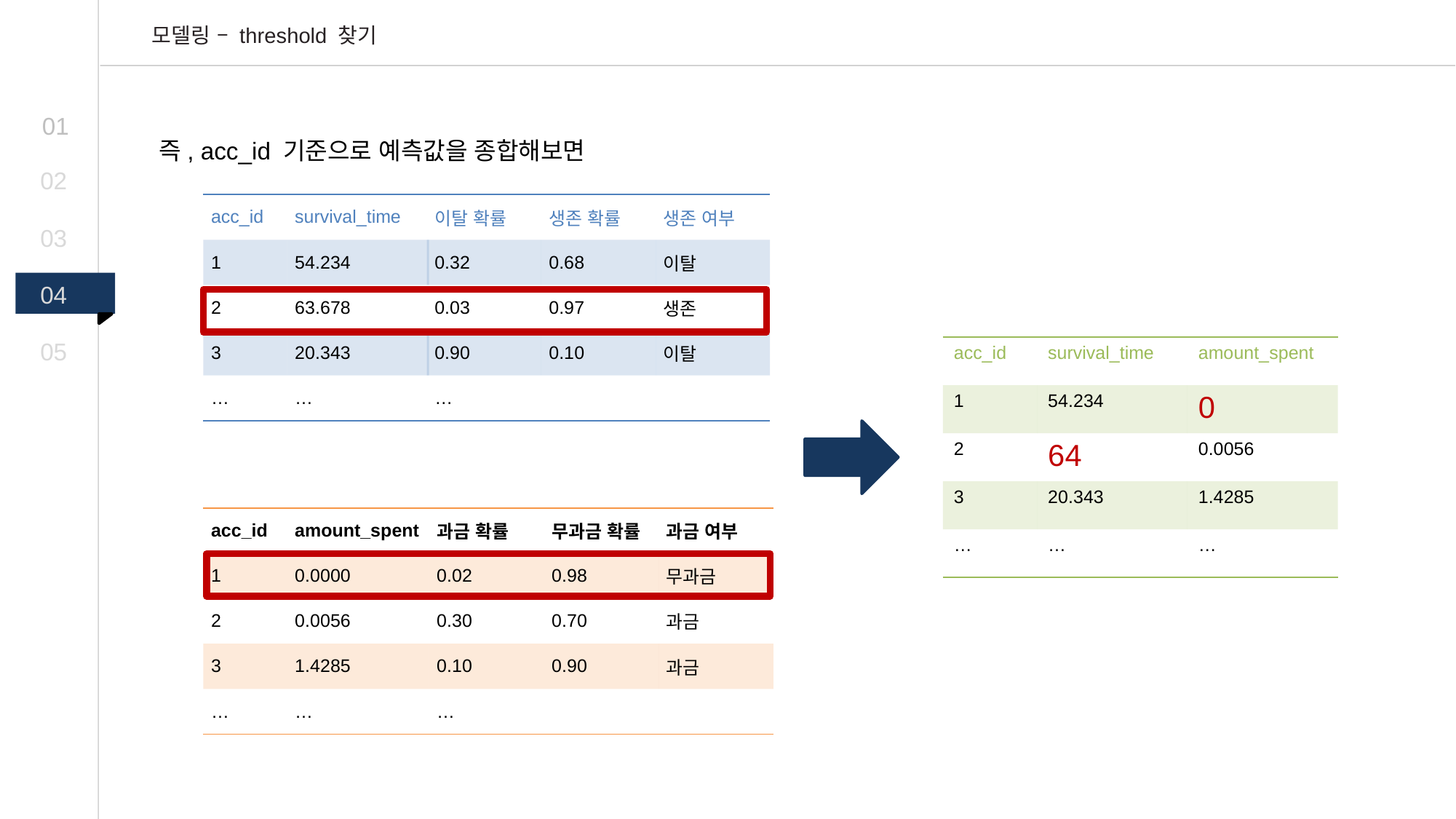

모델링 – threshold 찾기
01
즉, acc_id 기준으로 예측값을 종합해보면
02
| acc\_id | survival\_time |
| --- | --- |
| 1 | 54.234 |
| 2 | 63.678 |
| 3 | 20.343 |
| … | … |
| 이탈 확률 | 생존 확률 | 생존 여부 |
| --- | --- | --- |
| 0.32 | 0.68 | 이탈 |
| 0.03 | 0.97 | 생존 |
| 0.90 | 0.10 | 이탈 |
| … |  |  |
03

04

05
| acc\_id | survival\_time | amount\_spent |
| --- | --- | --- |
| 1 | 54.234 | 0 |
| 2 | 64 | 0.0056 |
| 3 | 20.343 | 1.4285 |
| … | … | … |

| acc\_id | amount\_spent |
| --- | --- |
| 1 | 0.0000 |
| 2 | 0.0056 |
| 3 | 1.4285 |
| … | … |
| 과금 확률 | 무과금 확률 | 과금 여부 |
| --- | --- | --- |
| 0.02 | 0.98 | 무과금 |
| 0.30 | 0.70 | 과금 |
| 0.10 | 0.90 | 과금 |
| … |  |  |